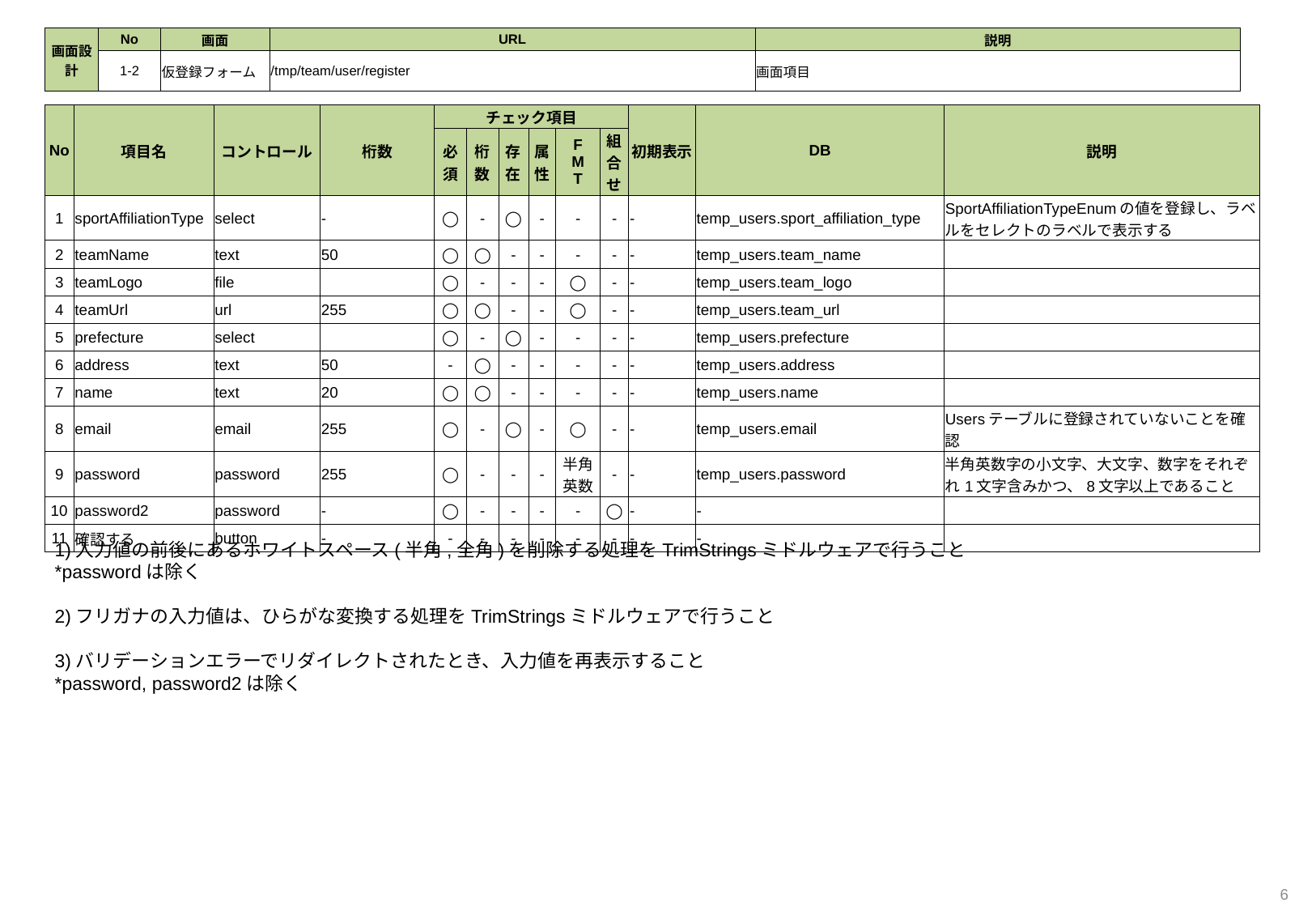

| 画面設計 | No | 画面 | URL | 説明 |
| --- | --- | --- | --- | --- |
|  | 1-2 | 仮登録フォーム | /tmp/team/user/register | 画面項目 |
| No | 項目名 | コントロール | 桁数 | チェック項目 |  |  |  |  |  | 初期表示 | DB | 説明 |
| --- | --- | --- | --- | --- | --- | --- | --- | --- | --- | --- | --- | --- |
|  |  |  |  | 必 須 | 桁数 | 存在 | 属性 | F M T | 組合せ |  |  |  |
| 1 | sportAffiliationType | select | - | ◯ | - | ◯ | - | - | - | - | temp\_users.sport\_affiliation\_type | SportAffiliationTypeEnumの値を登録し、ラベルをセレクトのラベルで表示する |
| 2 | teamName | text | 50 | ◯ | ◯ | - | - | - | - | - | temp\_users.team\_name |  |
| 3 | teamLogo | file |  | ◯ | - | - | - | ◯ | - | - | temp\_users.team\_logo |  |
| 4 | teamUrl | url | 255 | ◯ | ◯ | - | - | ◯ | - | - | temp\_users.team\_url |  |
| 5 | prefecture | select |  | ◯ | - | ◯ | - | - | - | - | temp\_users.prefecture |  |
| 6 | address | text | 50 | - | ◯ | - | - | - | - | - | temp\_users.address |  |
| 7 | name | text | 20 | ◯ | ◯ | - | - | - | - | - | temp\_users.name |  |
| 8 | email | email | 255 | ◯ | - | ◯ | - | ◯ | - | - | temp\_users.email | Usersテーブルに登録されていないことを確認 |
| 9 | password | password | 255 | ◯ | - | - | - | 半角英数 | - | - | temp\_users.password | 半角英数字の小文字、大文字、数字をそれぞれ1文字含みかつ、8文字以上であること |
| 10 | password2 | password | - | ◯ | - | - | - | - | ◯ | - | - |  |
| 11 | 確認する | button | - | - | - | - | - | - | - | - | - |  |
1)入力値の前後にあるホワイトスペース(半角,全角)を削除する処理をTrimStringsミドルウェアで行うこと
*passwordは除く

2)フリガナの入力値は、ひらがな変換する処理をTrimStringsミドルウェアで行うこと

3)バリデーションエラーでリダイレクトされたとき、入力値を再表示すること
*password, password2は除く
6